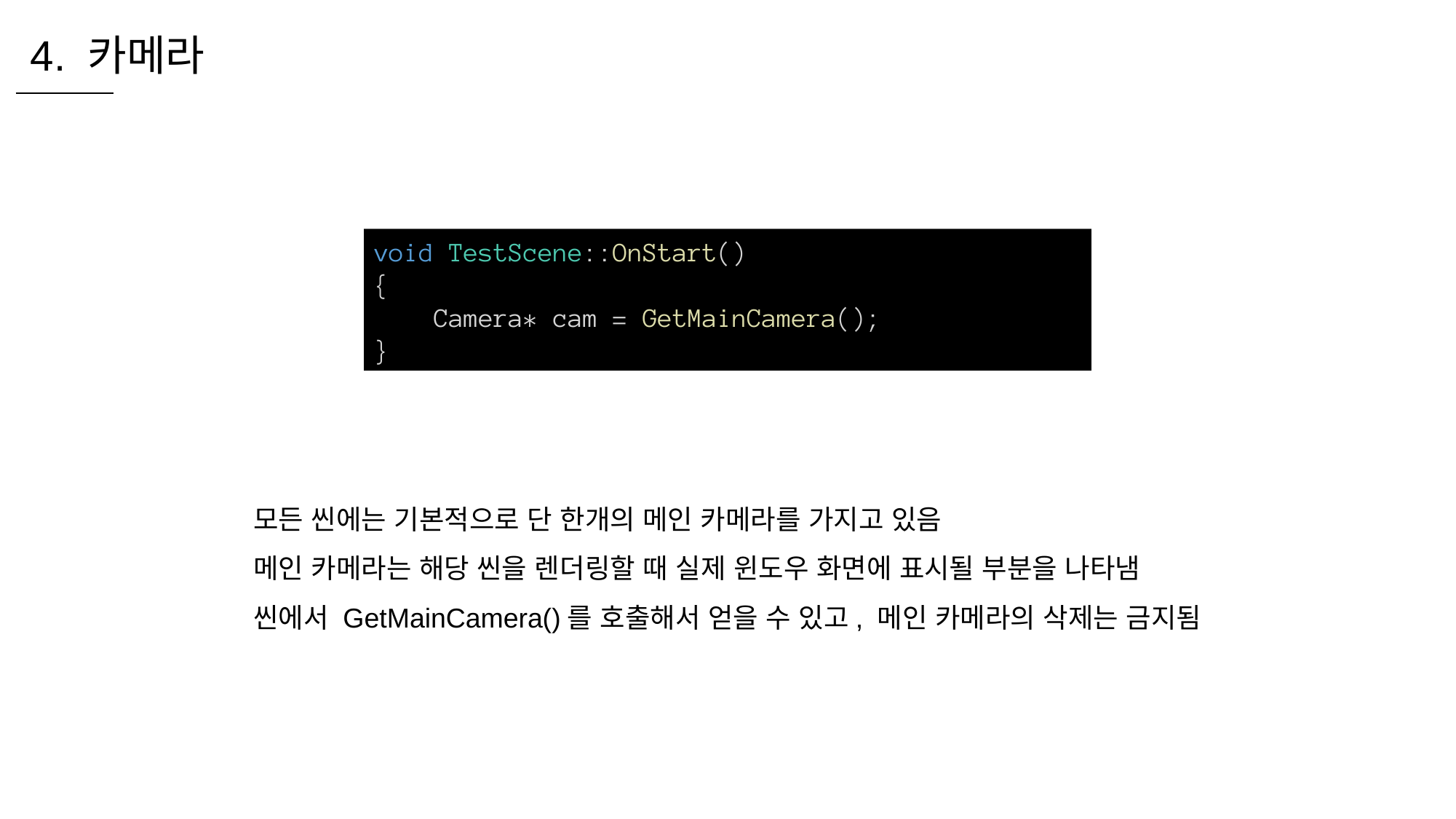

4. 카메라
void TestScene::OnStart()
{
    Camera* cam = GetMainCamera();
}
모든 씬에는 기본적으로 단 한개의 메인 카메라를 가지고 있음
메인 카메라는 해당 씬을 렌더링할 때 실제 윈도우 화면에 표시될 부분을 나타냄
씬에서 GetMainCamera()를 호출해서 얻을 수 있고, 메인 카메라의 삭제는 금지됨